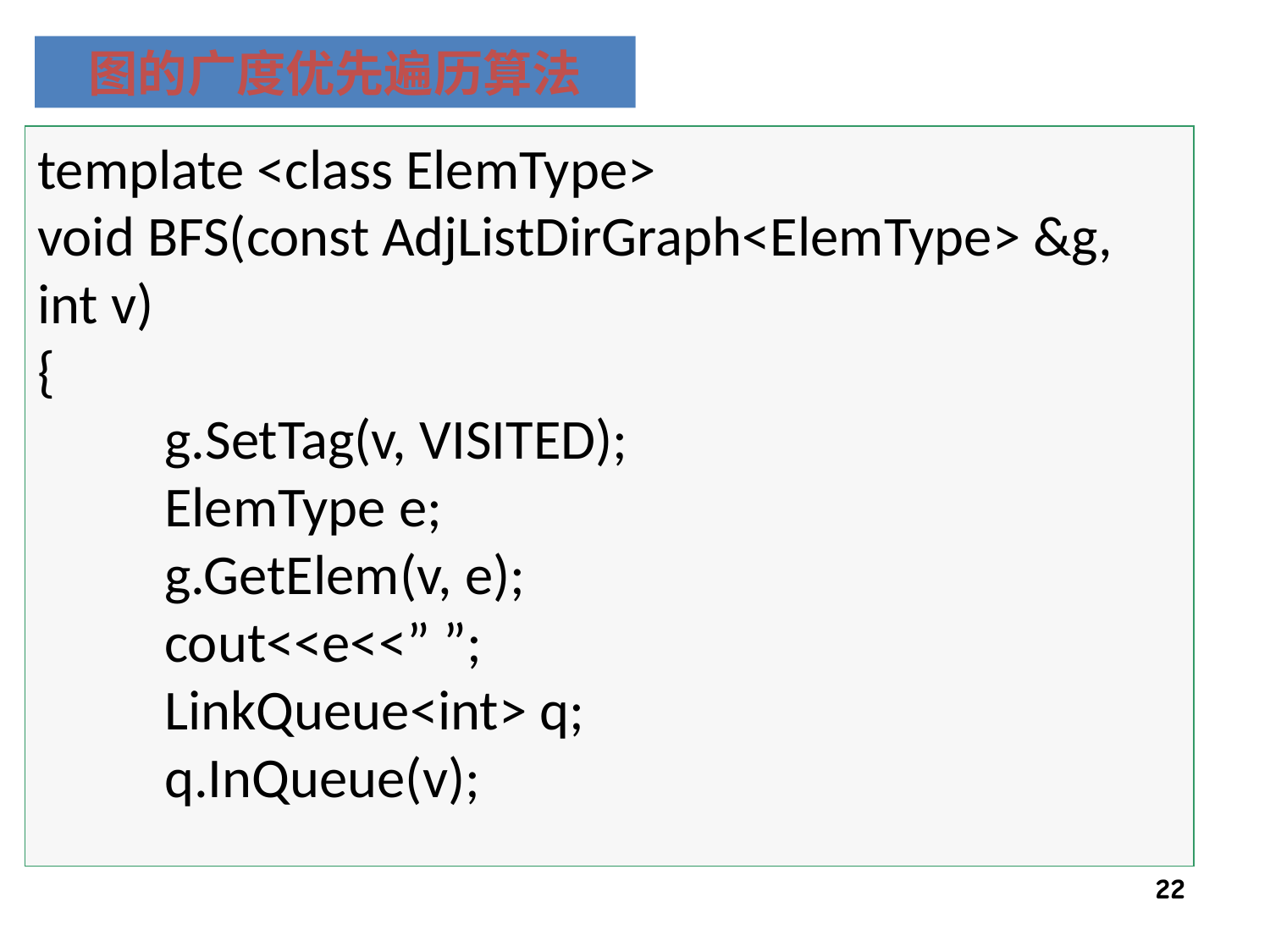

图的广度优先遍历算法
template <class ElemType>
void BFS(const AdjListDirGraph<ElemType> &g, int v)
{
	g.SetTag(v, VISITED);
	ElemType e;
	g.GetElem(v, e);
	cout<<e<<” ”;
	LinkQueue<int> q;						q.InQueue(v);

22